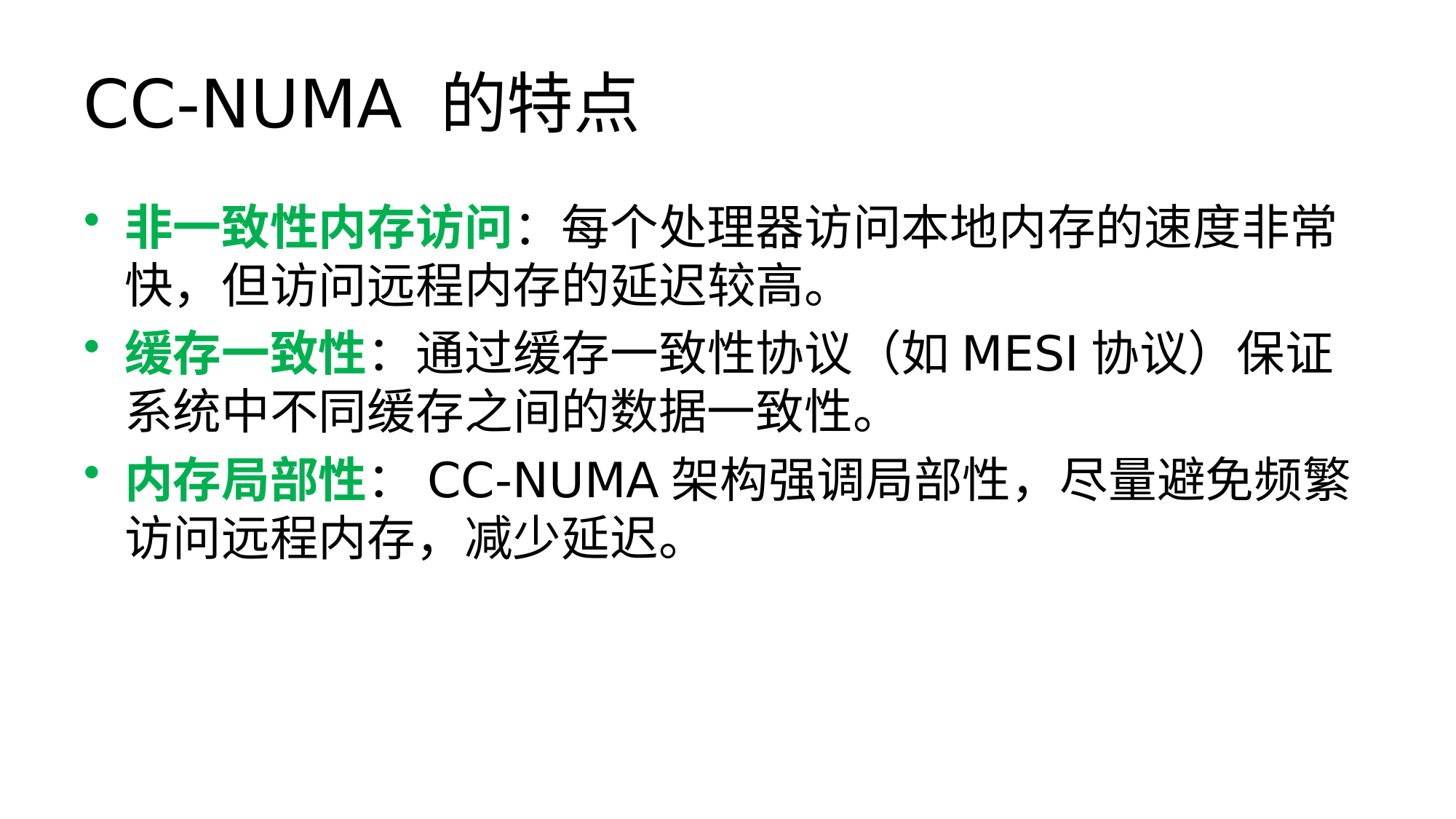

# CC-NUMA 的特点
非一致性内存访问：每个处理器访问本地内存的速度非常快，但访问远程内存的延迟较高。
缓存一致性：通过缓存一致性协议（如MESI协议）保证系统中不同缓存之间的数据一致性。
内存局部性：CC-NUMA架构强调局部性，尽量避免频繁访问远程内存，减少延迟。
30